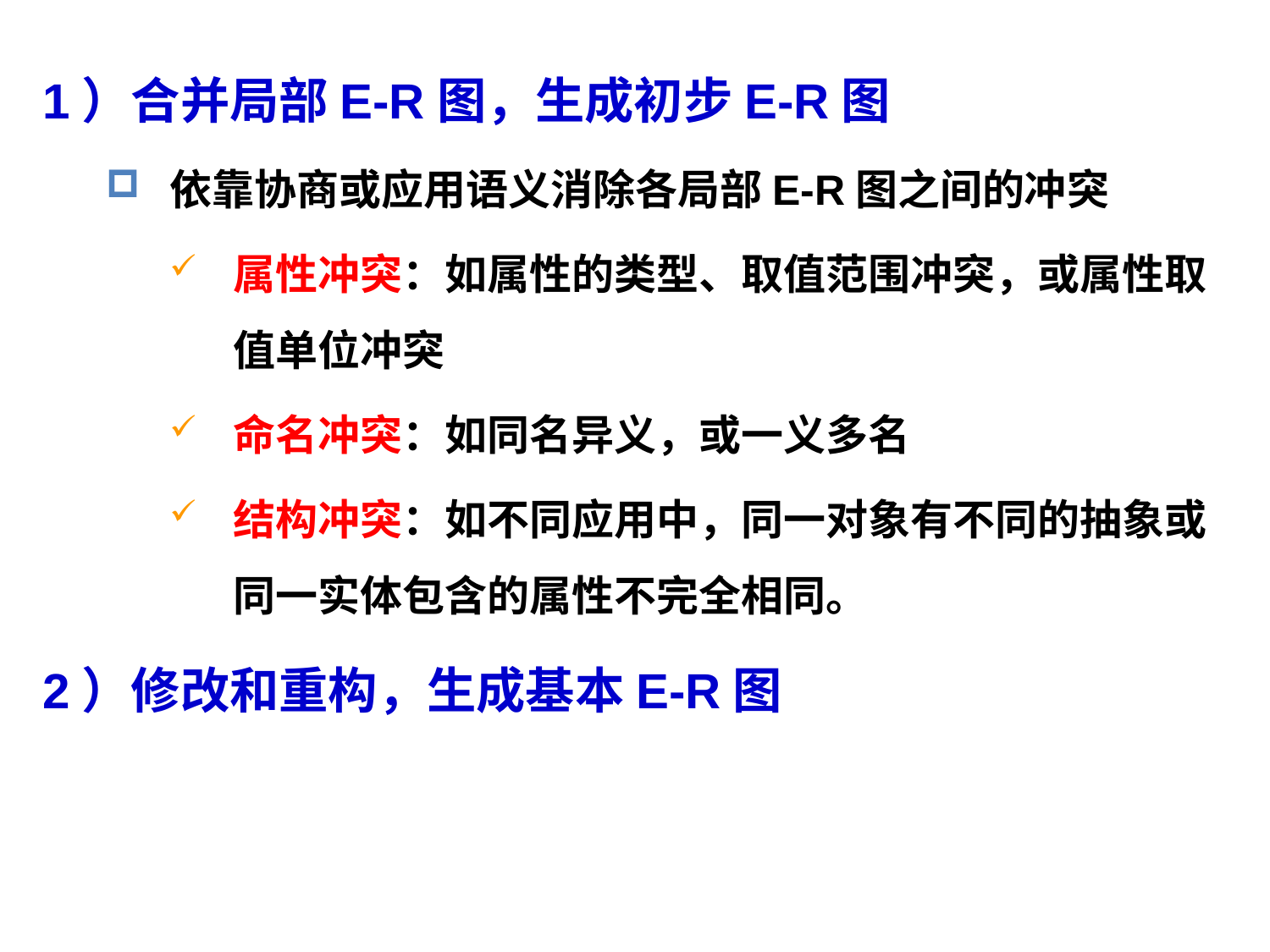

1）合并局部E-R图，生成初步E-R图
依靠协商或应用语义消除各局部E-R图之间的冲突
属性冲突：如属性的类型、取值范围冲突，或属性取值单位冲突
命名冲突：如同名异义，或一义多名
结构冲突：如不同应用中，同一对象有不同的抽象或同一实体包含的属性不完全相同。
2）修改和重构，生成基本E-R图
# 概念设计的第二步：E-R图集成